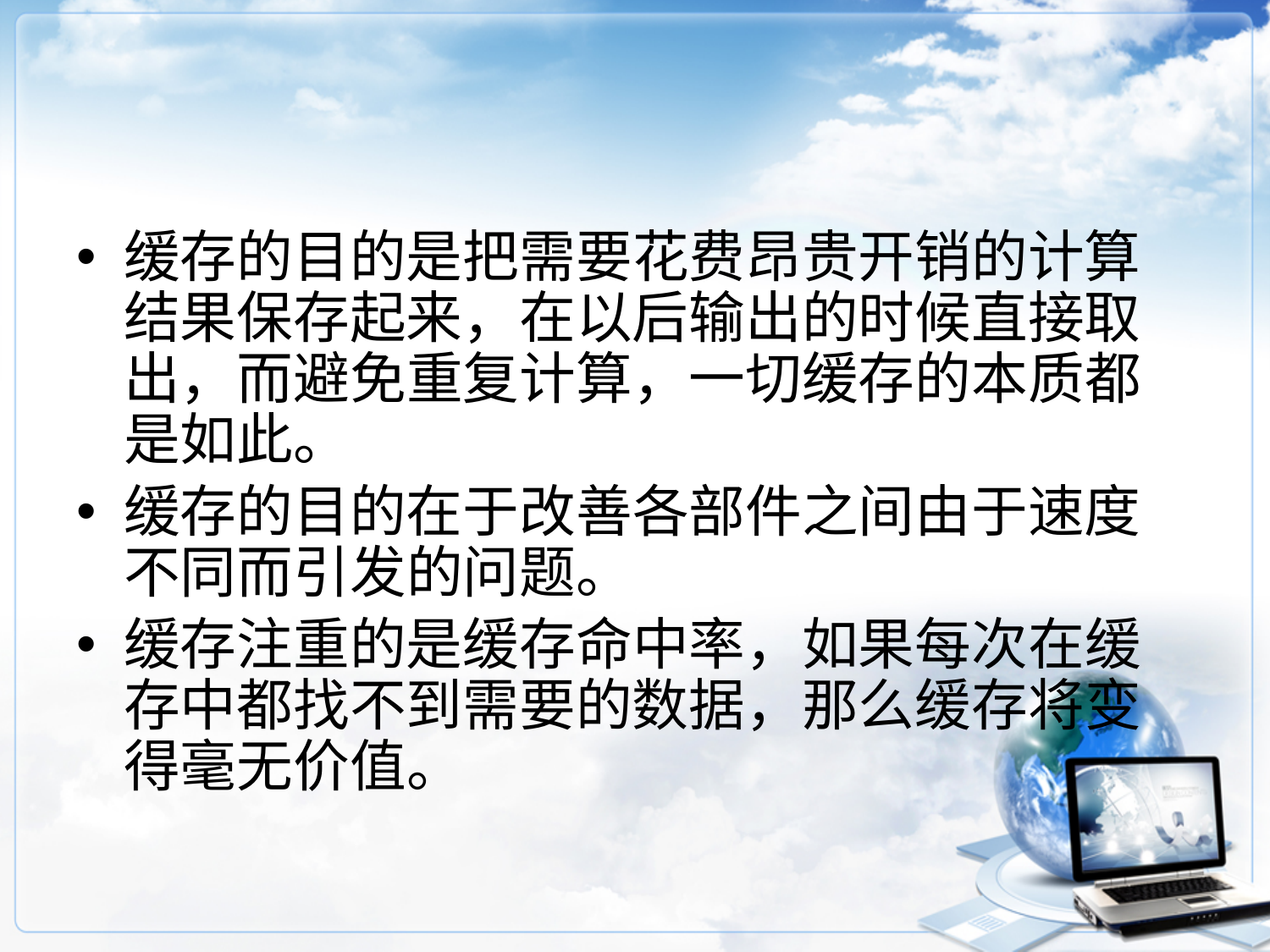

#
缓存的目的是把需要花费昂贵开销的计算结果保存起来，在以后输出的时候直接取出，而避免重复计算，一切缓存的本质都是如此。
缓存的目的在于改善各部件之间由于速度不同而引发的问题。
缓存注重的是缓存命中率，如果每次在缓存中都找不到需要的数据，那么缓存将变得毫无价值。